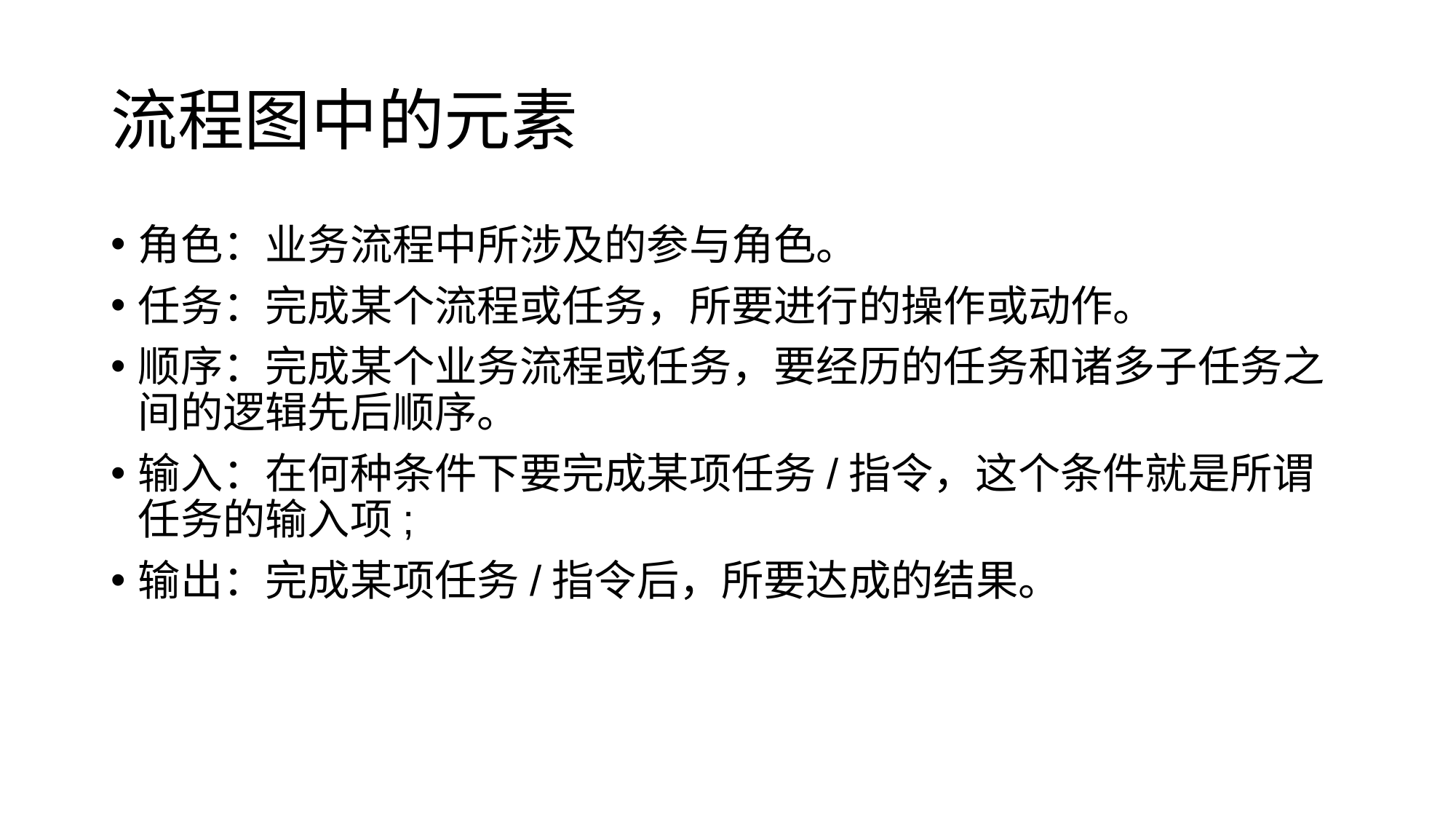

# 流程图中的元素
角色：业务流程中所涉及的参与角色。
任务：完成某个流程或任务，所要进行的操作或动作。
顺序：完成某个业务流程或任务，要经历的任务和诸多子任务之间的逻辑先后顺序。
输入：在何种条件下要完成某项任务/指令，这个条件就是所谓任务的输入项;
输出：完成某项任务/指令后，所要达成的结果。